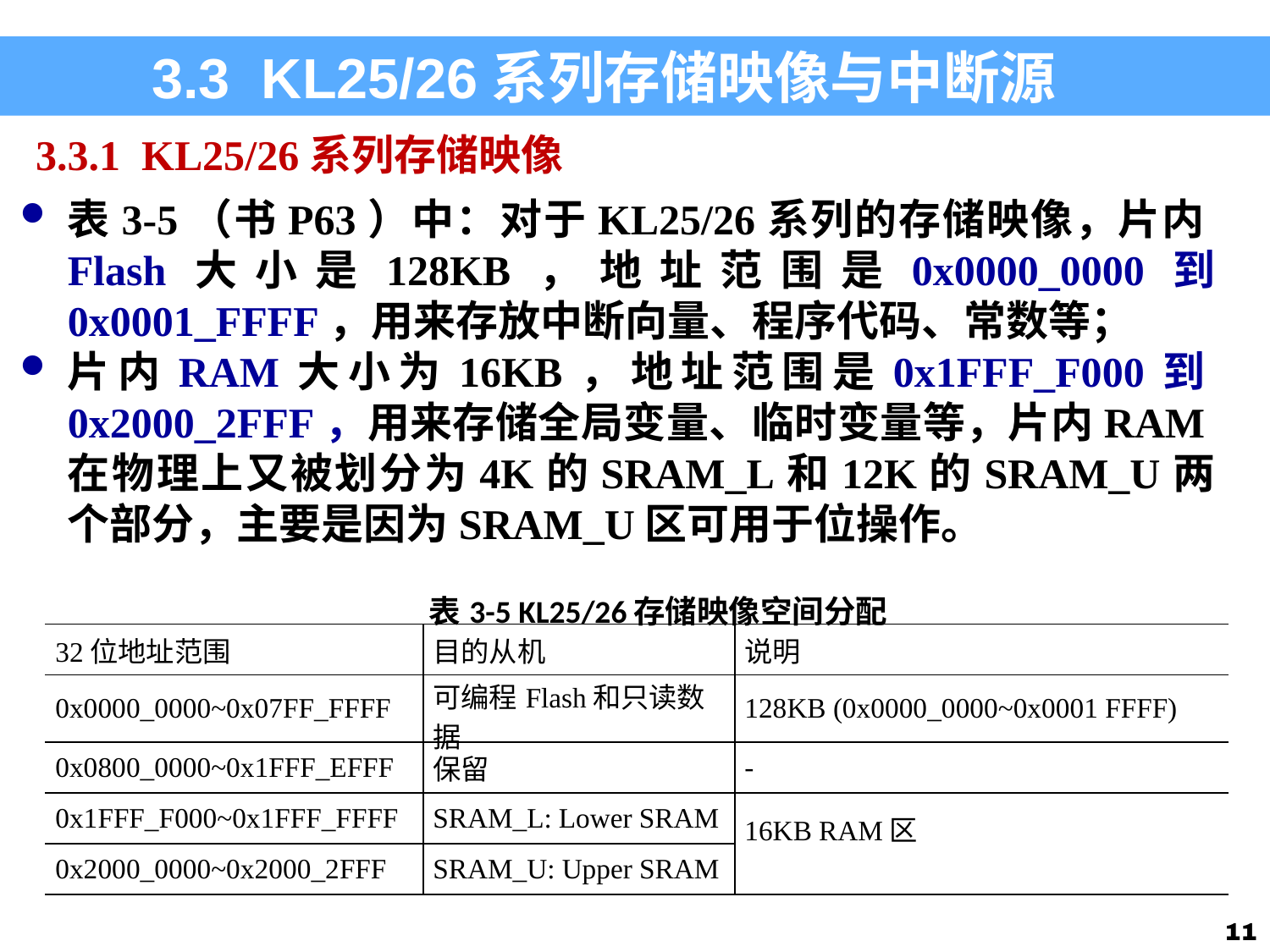

3.3  KL25/26系列存储映像与中断源
3.3.1  KL25/26系列存储映像
表3-5（书P63）中：对于KL25/26系列的存储映像，片内Flash大小是128KB，地址范围是0x0000_0000到 0x0001_FFFF，用来存放中断向量、程序代码、常数等；
片内RAM大小为16KB，地址范围是0x1FFF_F000到0x2000_2FFF，用来存储全局变量、临时变量等，片内RAM在物理上又被划分为4K的SRAM_L和12K的SRAM_U两个部分，主要是因为SRAM_U区可用于位操作。
| 表3-5 KL25/26存储映像空间分配 |  |  |
| --- | --- | --- |
| 32位地址范围 | 目的从机 | 说明 |
| 0x0000\_0000~0x07FF\_FFFF | 可编程Flash和只读数据 | 128KB (0x0000\_0000~0x0001 FFFF) |
| 0x0800\_0000~0x1FFF\_EFFF | 保留 | - |
| 0x1FFF\_F000~0x1FFF\_FFFF | SRAM\_L: Lower SRAM | 16KB RAM区 |
| 0x2000\_0000~0x2000\_2FFF | SRAM\_U: Upper SRAM |  |
11